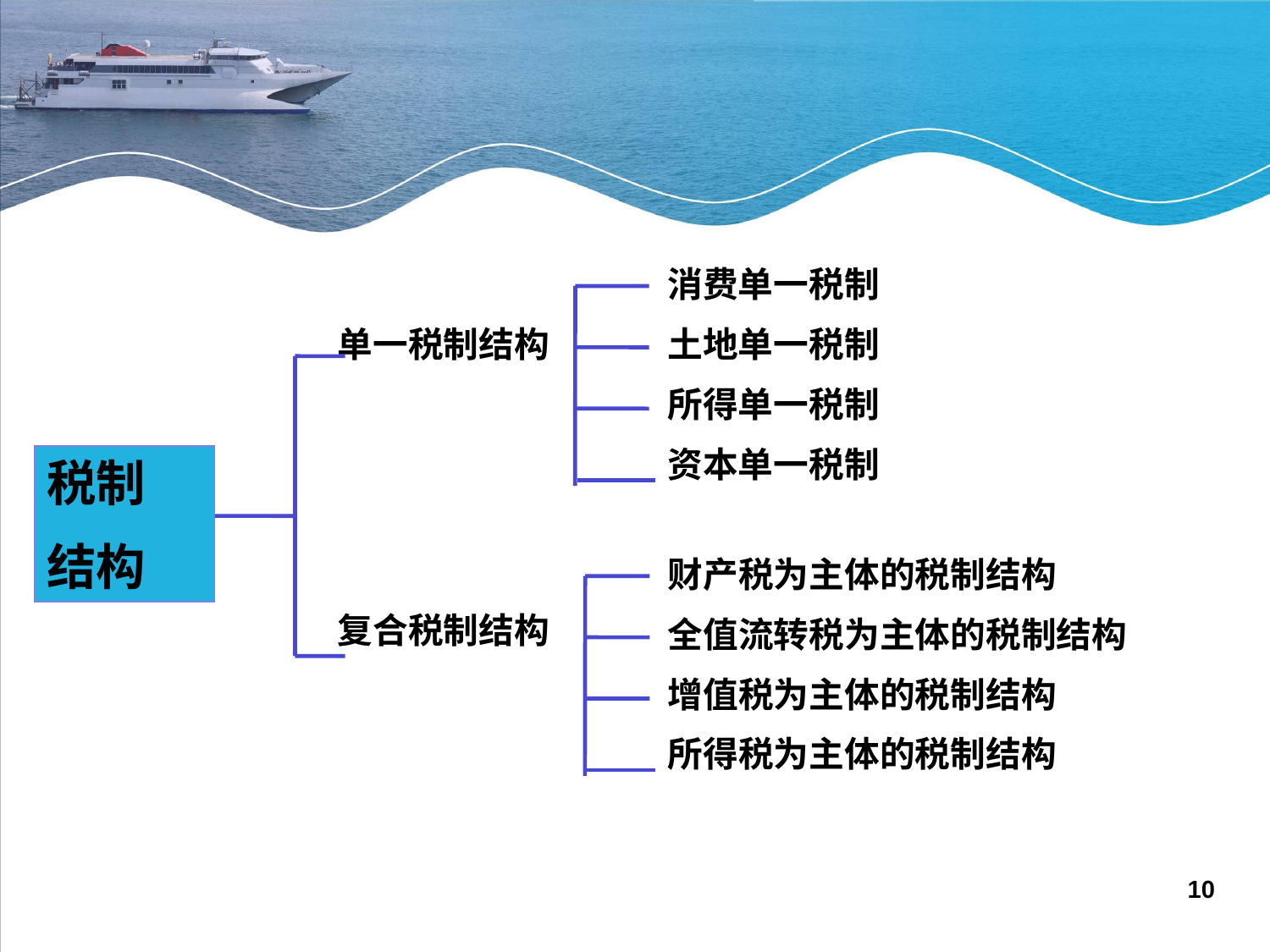

消费单一税制
土地单一税制
所得单一税制
资本单一税制

单一税制结构

复合税制结构

税制
结构

财产税为主体的税制结构
全值流转税为主体的税制结构
增值税为主体的税制结构
所得税为主体的税制结构

10